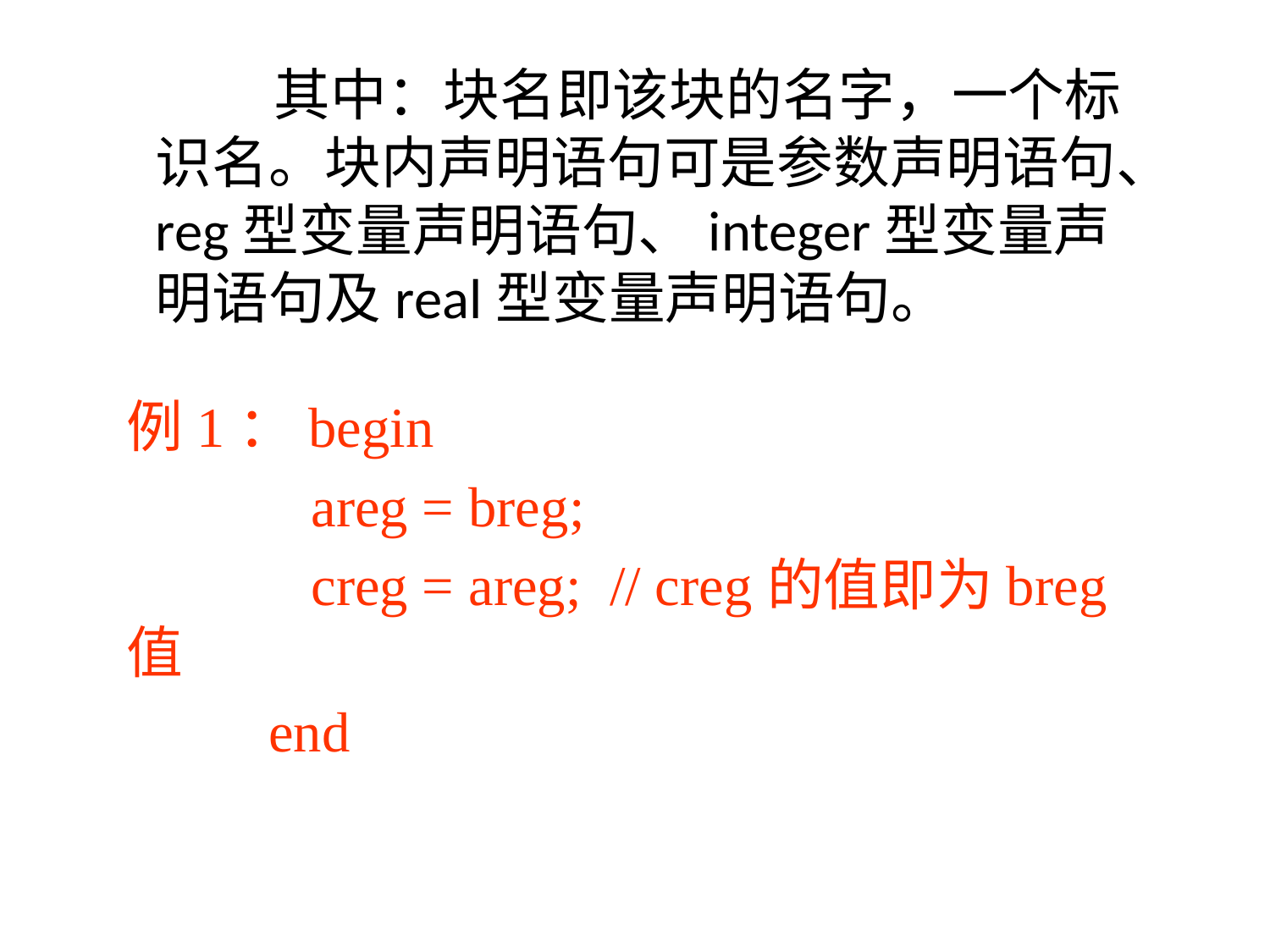

其中：块名即该块的名字，一个标识名。块内声明语句可是参数声明语句、reg型变量声明语句、integer型变量声明语句及real型变量声明语句。
例1：begin
             areg = breg;
             creg = areg;  // creg的值即为breg值
          end